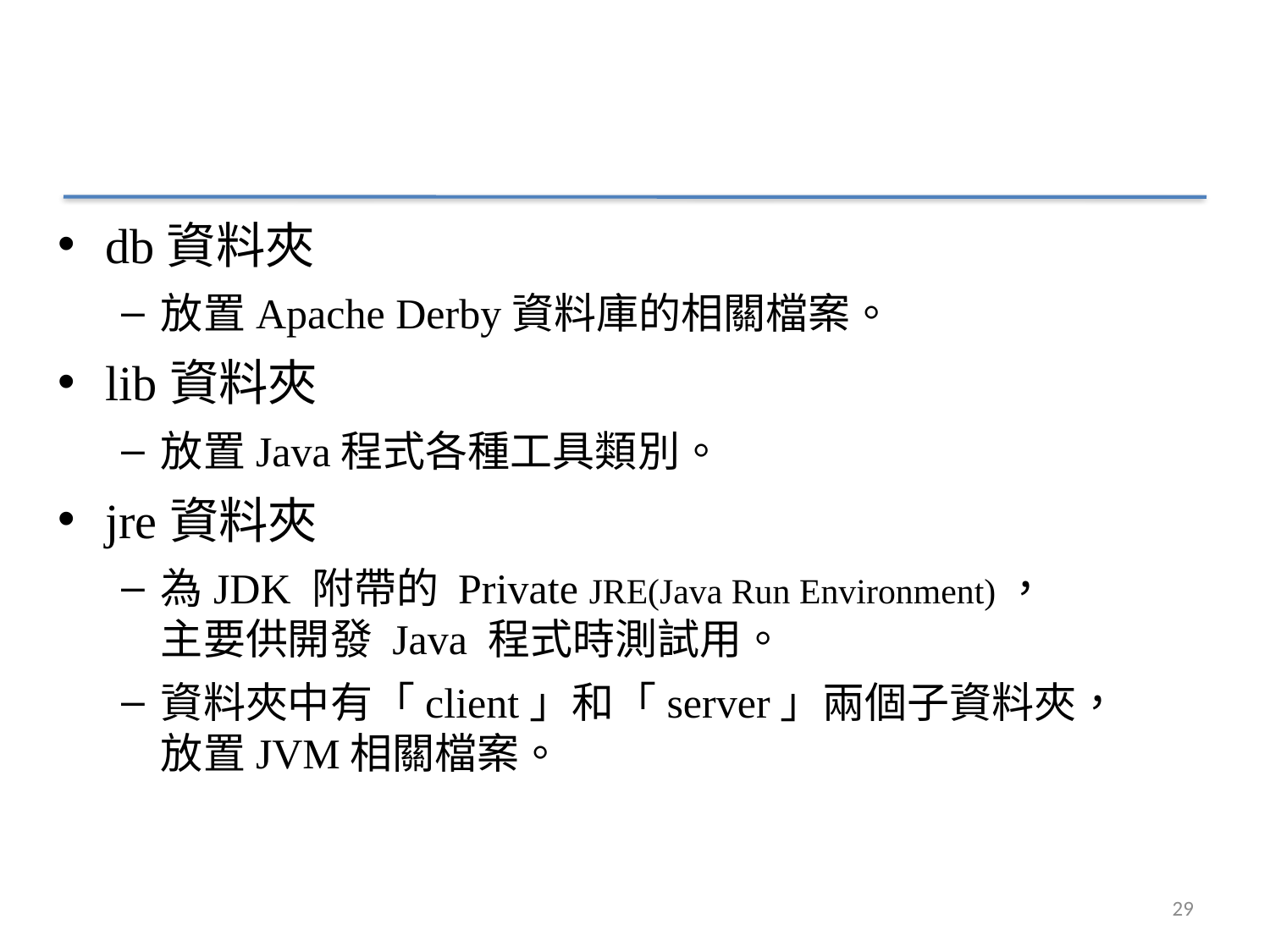

db資料夾
放置Apache Derby資料庫的相關檔案。
lib資料夾
放置Java程式各種工具類別。
jre資料夾
為JDK 附帶的 Private JRE(Java Run Environment)，
主要供開發 Java 程式時測試用。
資料夾中有「client」和「server」兩個子資料夾，
放置JVM相關檔案。
29